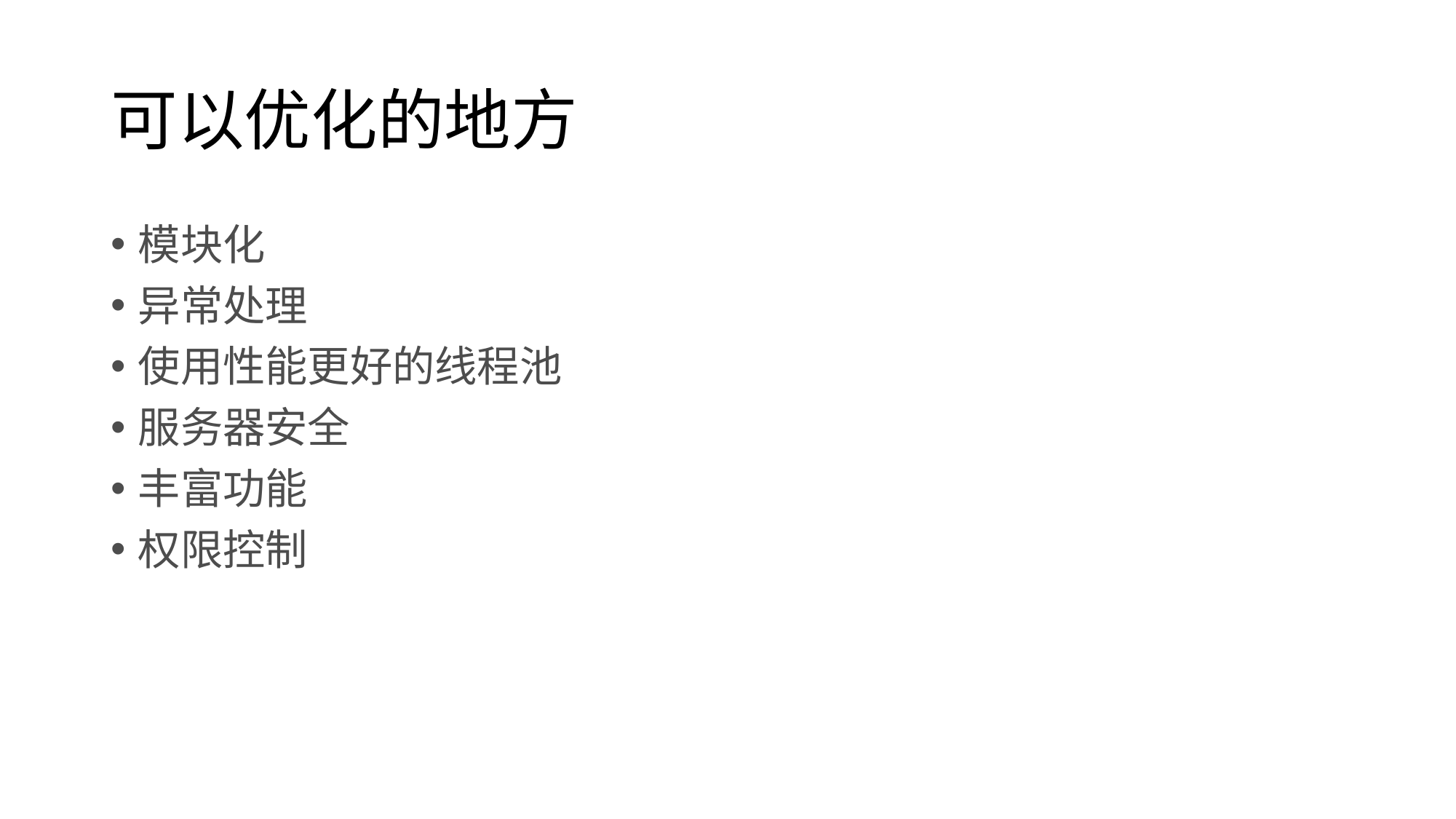

# 可以优化的地方
模块化
异常处理
使用性能更好的线程池
服务器安全
丰富功能
权限控制